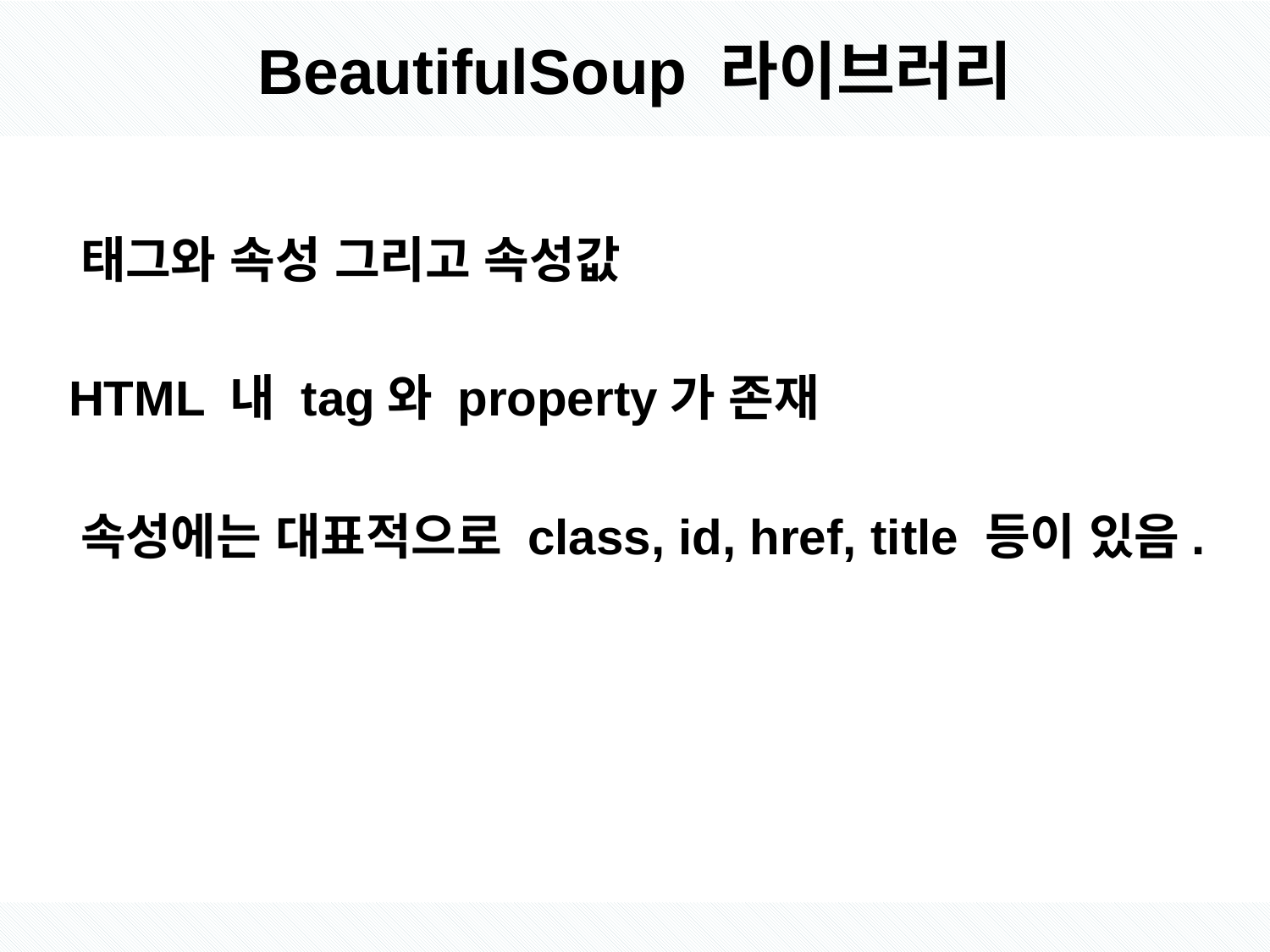

# BeautifulSoup 라이브러리

    태그와 속성 그리고 속성값

    HTML 내 tag와 property가 존재

    속성에는 대표적으로 class, id, href, title 등이 있음.